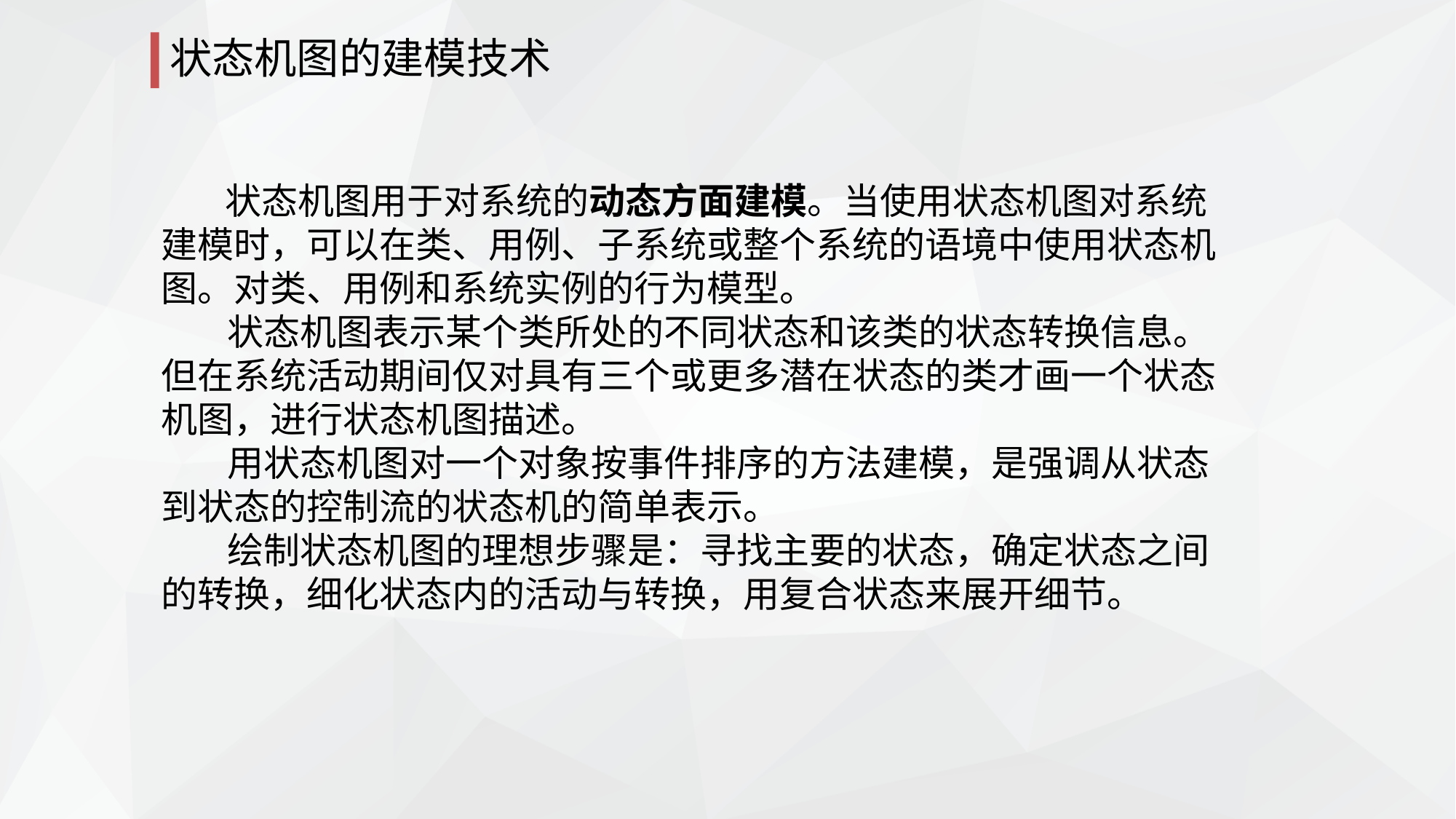

状态机图的建模技术

       状态机图用于对系统的动态方面建模。当使用状态机图对系统建模时，可以在类、用例、子系统或整个系统的语境中使用状态机图。对类、用例和系统实例的行为模型。
       状态机图表示某个类所处的不同状态和该类的状态转换信息。但在系统活动期间仅对具有三个或更多潜在状态的类才画一个状态机图，进行状态机图描述。
       用状态机图对一个对象按事件排序的方法建模，是强调从状态到状态的控制流的状态机的简单表示。
       绘制状态机图的理想步骤是：寻找主要的状态，确定状态之间的转换，细化状态内的活动与转换，用复合状态来展开细节。